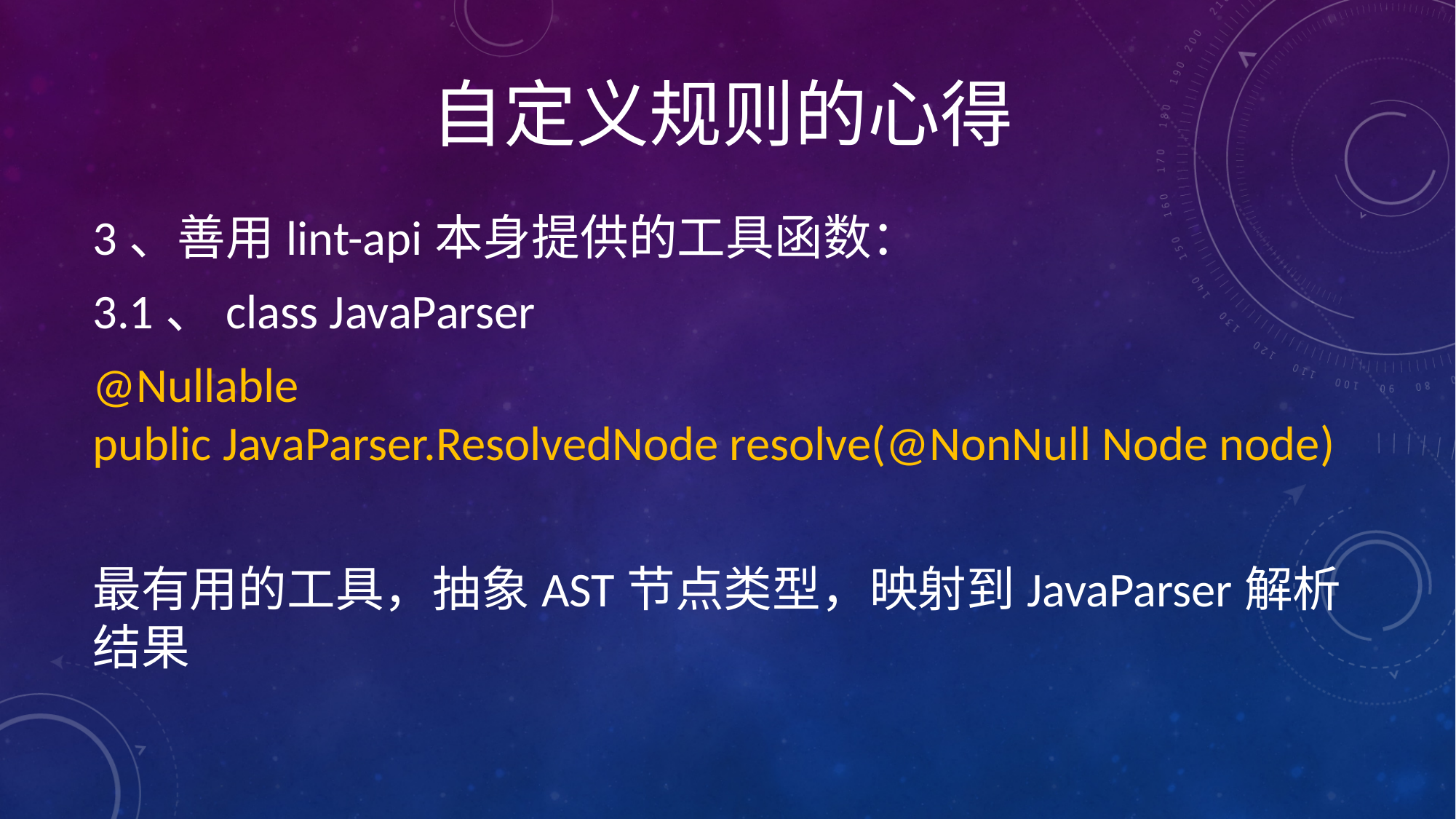

# 自定义规则的心得
3、善用lint-api本身提供的工具函数：
3.1、class JavaParser
@Nullable
public JavaParser.ResolvedNode resolve(@NonNull Node node)

最有用的工具，抽象AST节点类型，映射到JavaParser解析结果